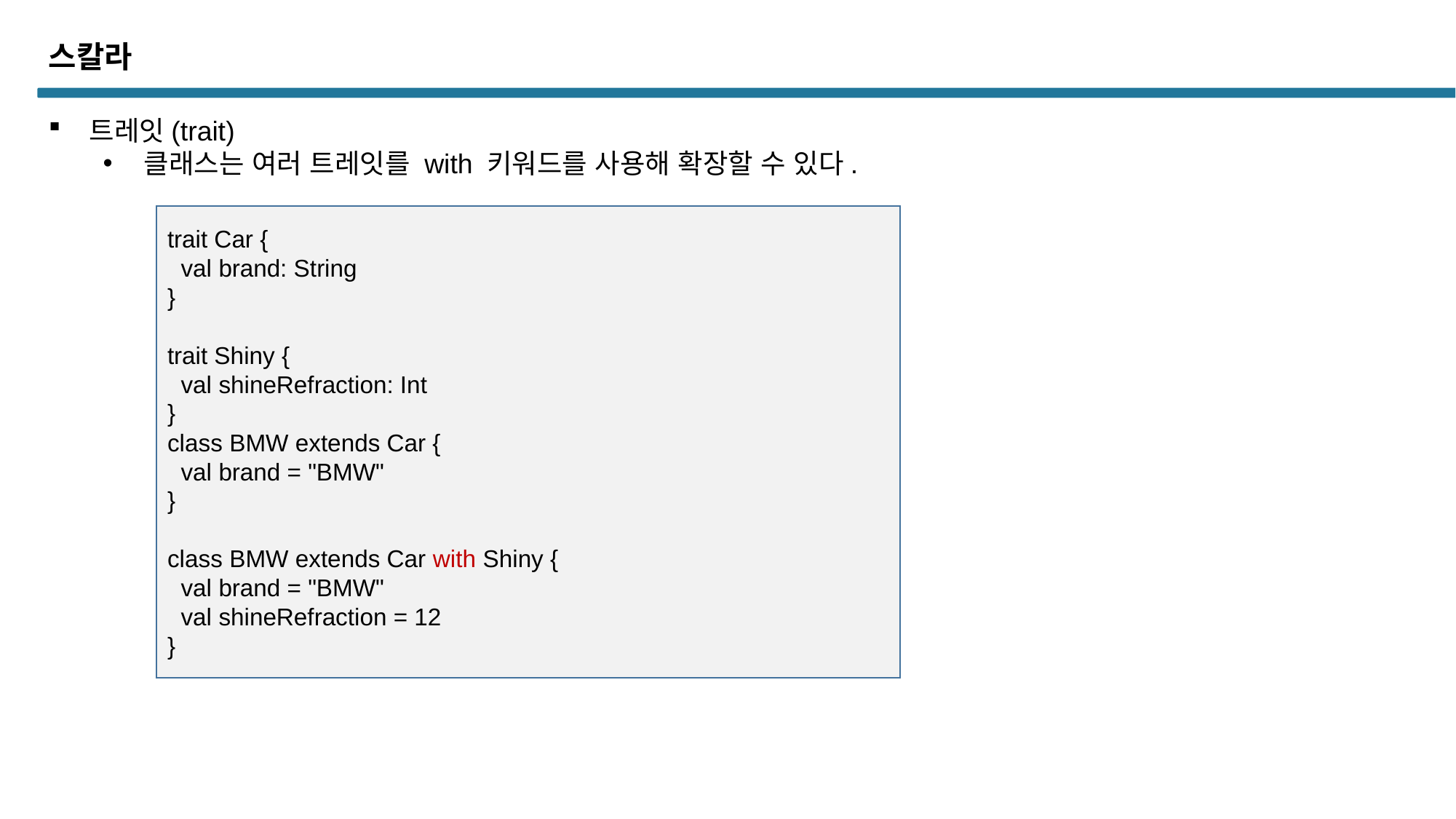

스칼라
트레잇(trait)
클래스는 여러 트레잇를 with 키워드를 사용해 확장할 수 있다.
trait Car {
  val brand: String
}

trait Shiny {
  val shineRefraction: Int
}
class BMW extends Car {
  val brand = "BMW"
}

class BMW extends Car with Shiny {
  val brand = "BMW"
  val shineRefraction = 12
}